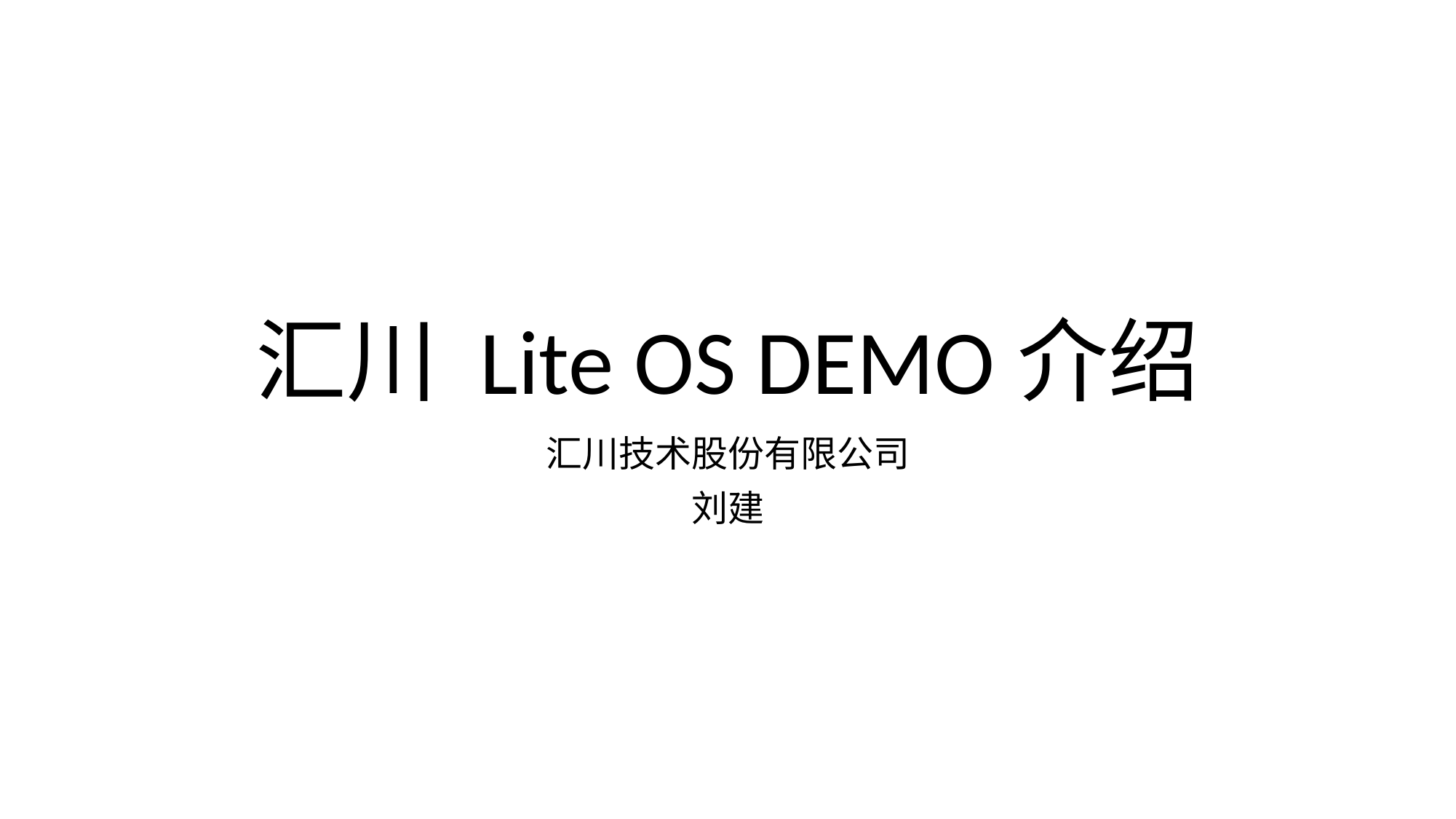

# 汇川 Lite OS DEMO介绍
汇川技术股份有限公司
刘建